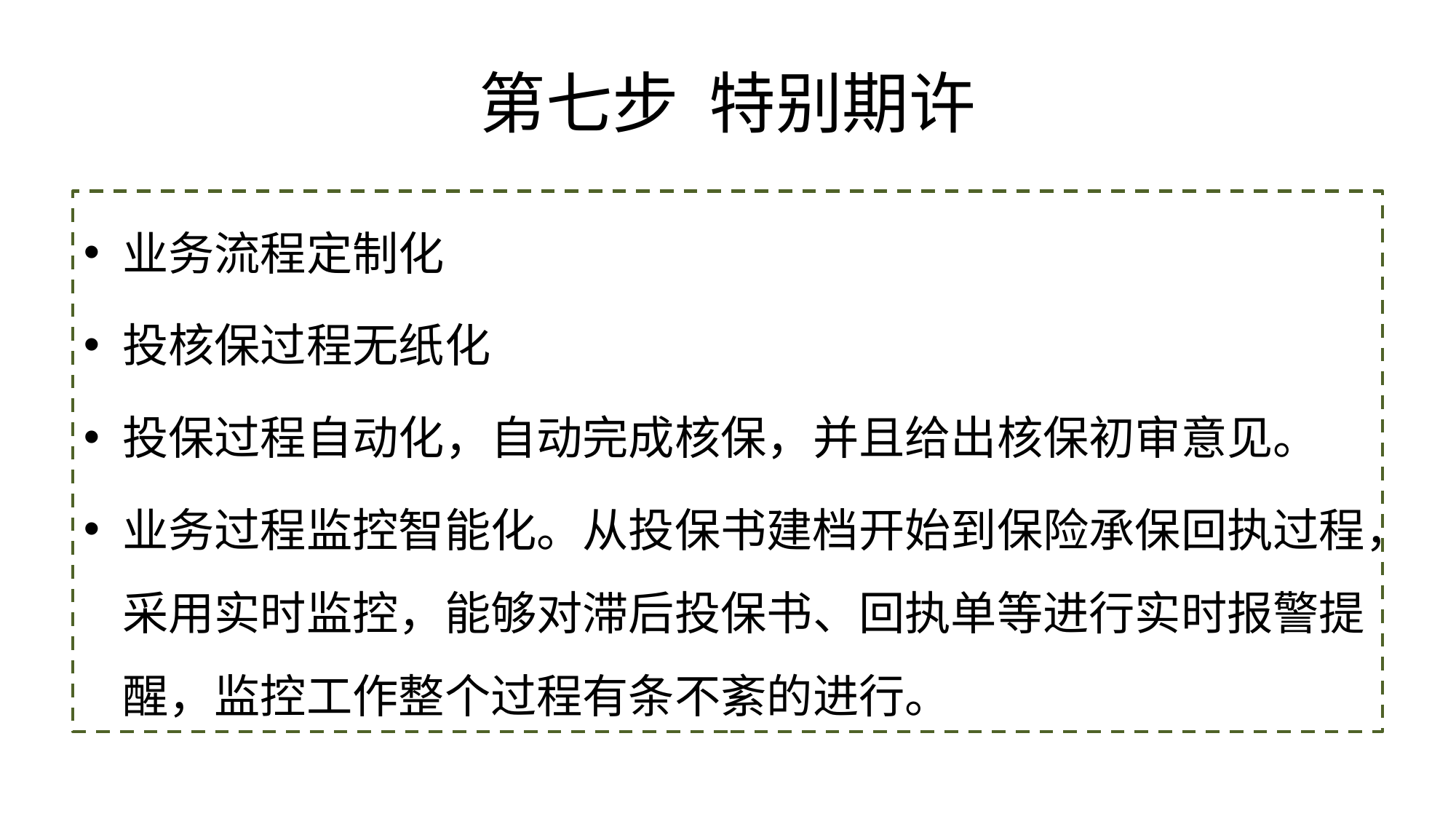

# 第七步  特别期许
业务流程定制化
投核保过程无纸化
投保过程自动化，自动完成核保，并且给出核保初审意见。
业务过程监控智能化。从投保书建档开始到保险承保回执过程，采用实时监控，能够对滞后投保书、回执单等进行实时报警提醒，监控工作整个过程有条不紊的进行。